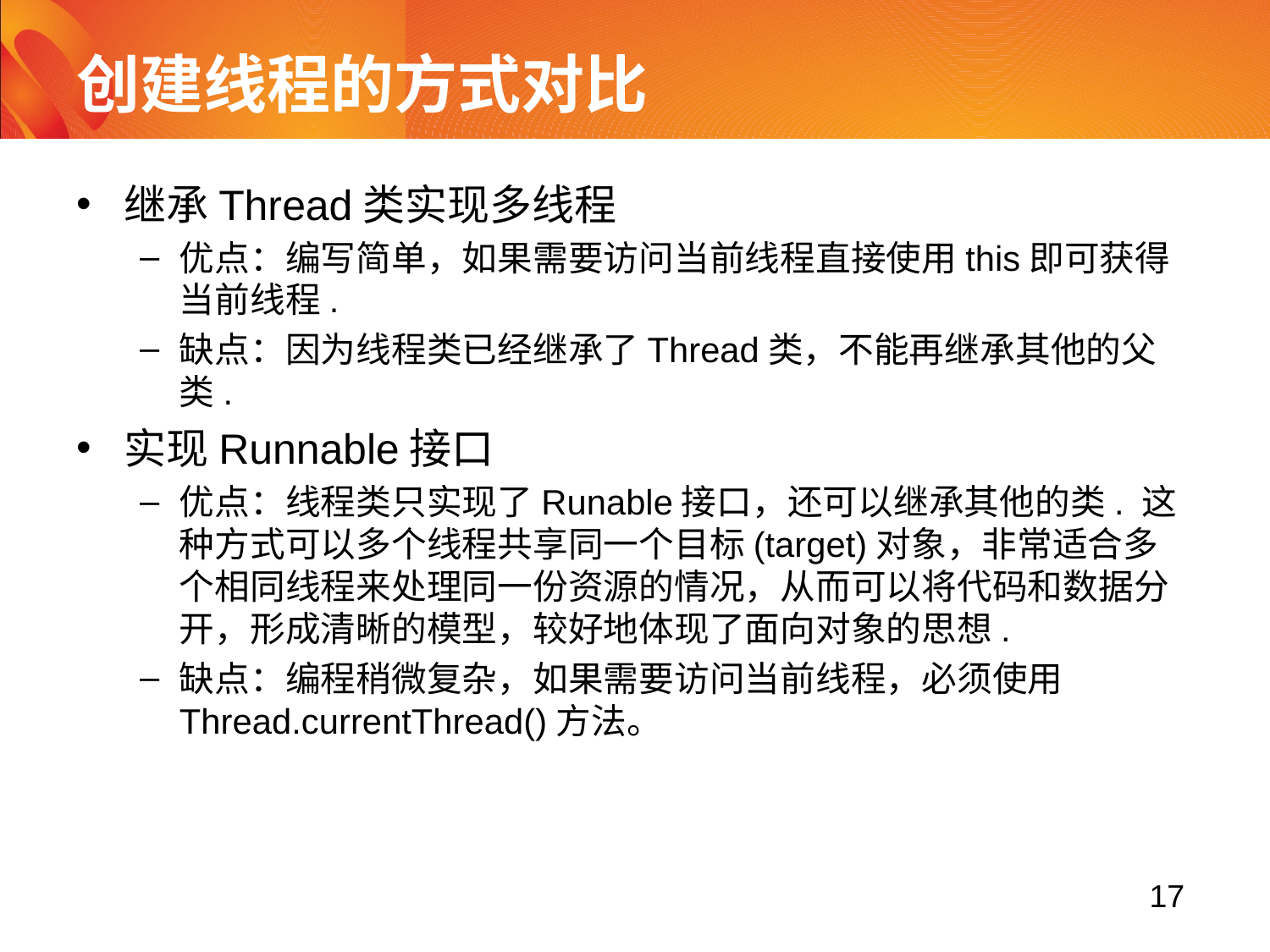

# 创建线程的方式对比
继承Thread类实现多线程
优点：编写简单，如果需要访问当前线程直接使用this即可获得当前线程.
缺点：因为线程类已经继承了Thread类，不能再继承其他的父类.
实现Runnable接口
优点：线程类只实现了Runable接口，还可以继承其他的类. 这种方式可以多个线程共享同一个目标(target)对象，非常适合多个相同线程来处理同一份资源的情况，从而可以将代码和数据分开，形成清晰的模型，较好地体现了面向对象的思想.
缺点：编程稍微复杂，如果需要访问当前线程，必须使用Thread.currentThread()方法。